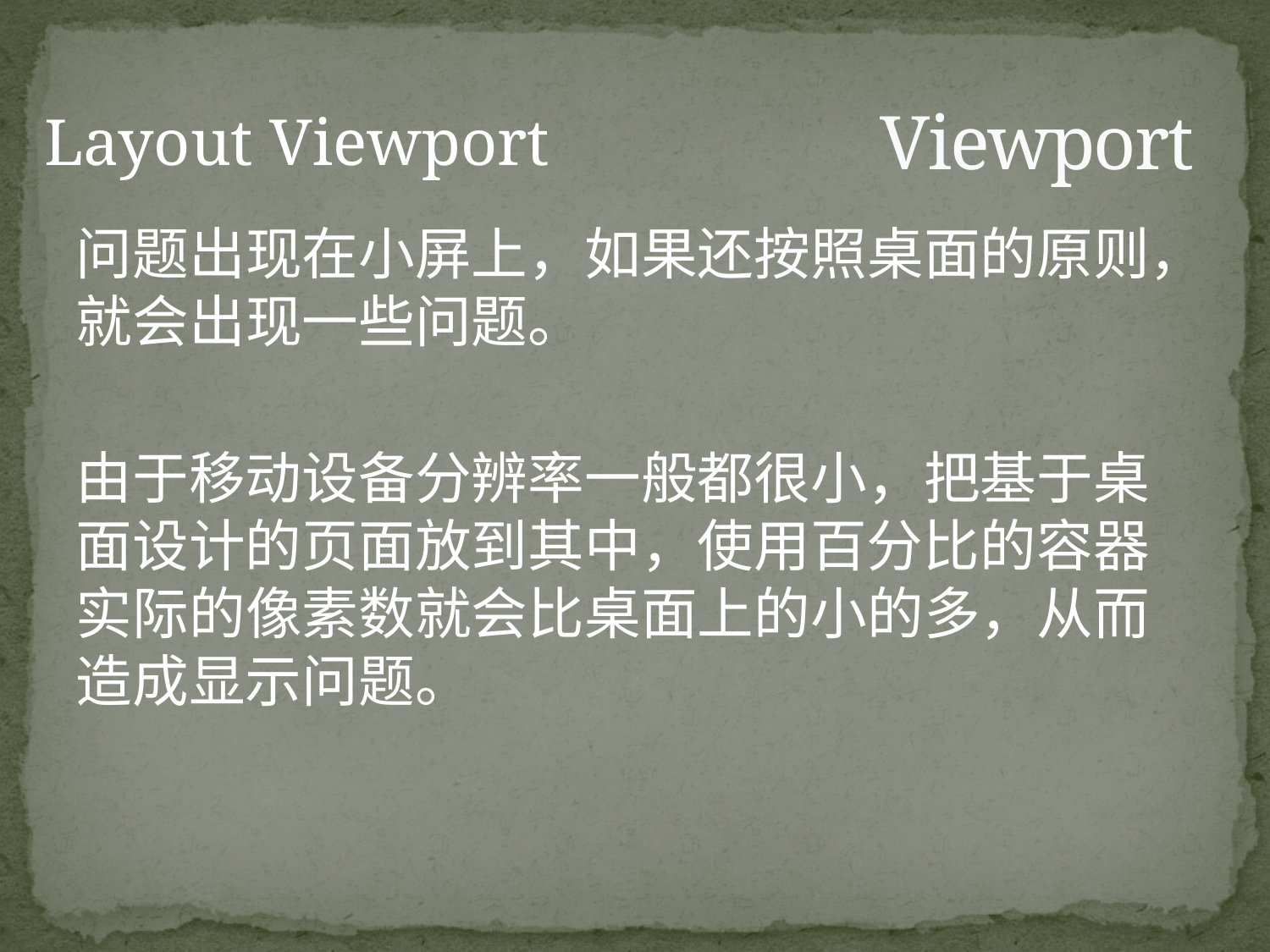

# Viewport
Layout Viewport
问题出现在小屏上，如果还按照桌面的原则，就会出现一些问题。

由于移动设备分辨率一般都很小，把基于桌面设计的页面放到其中，使用百分比的容器实际的像素数就会比桌面上的小的多，从而造成显示问题。